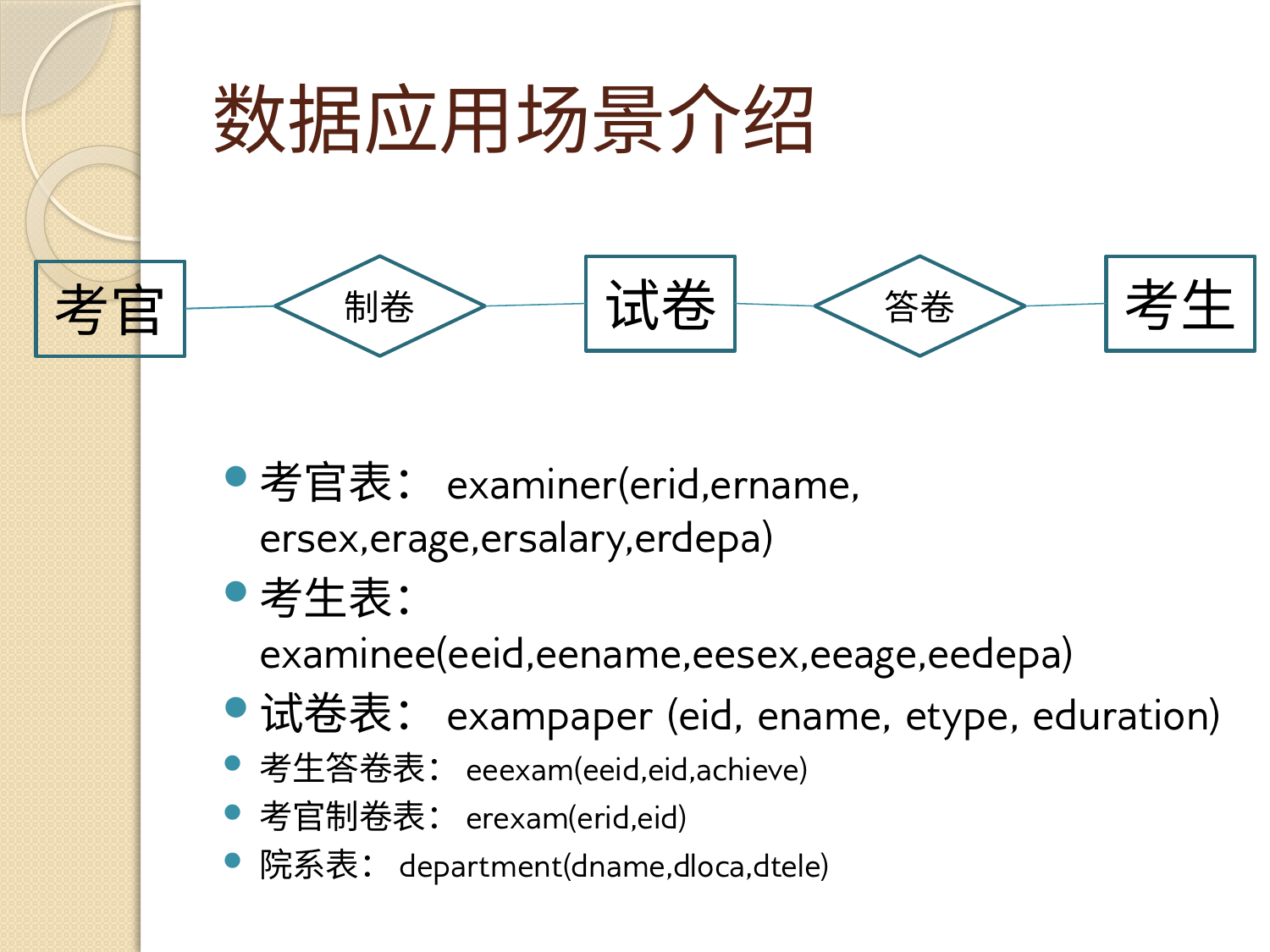

# 数据应用场景介绍

考官表：examiner(erid,ername, ersex,erage,ersalary,erdepa)
考生表：examinee(eeid,eename,eesex,eeage,eedepa)
试卷表：exampaper (eid, ename, etype, eduration)
考生答卷表：eeexam(eeid,eid,achieve)
考官制卷表：erexam(erid,eid)
院系表：department(dname,dloca,dtele)
制卷
试卷
答卷
考生
考官